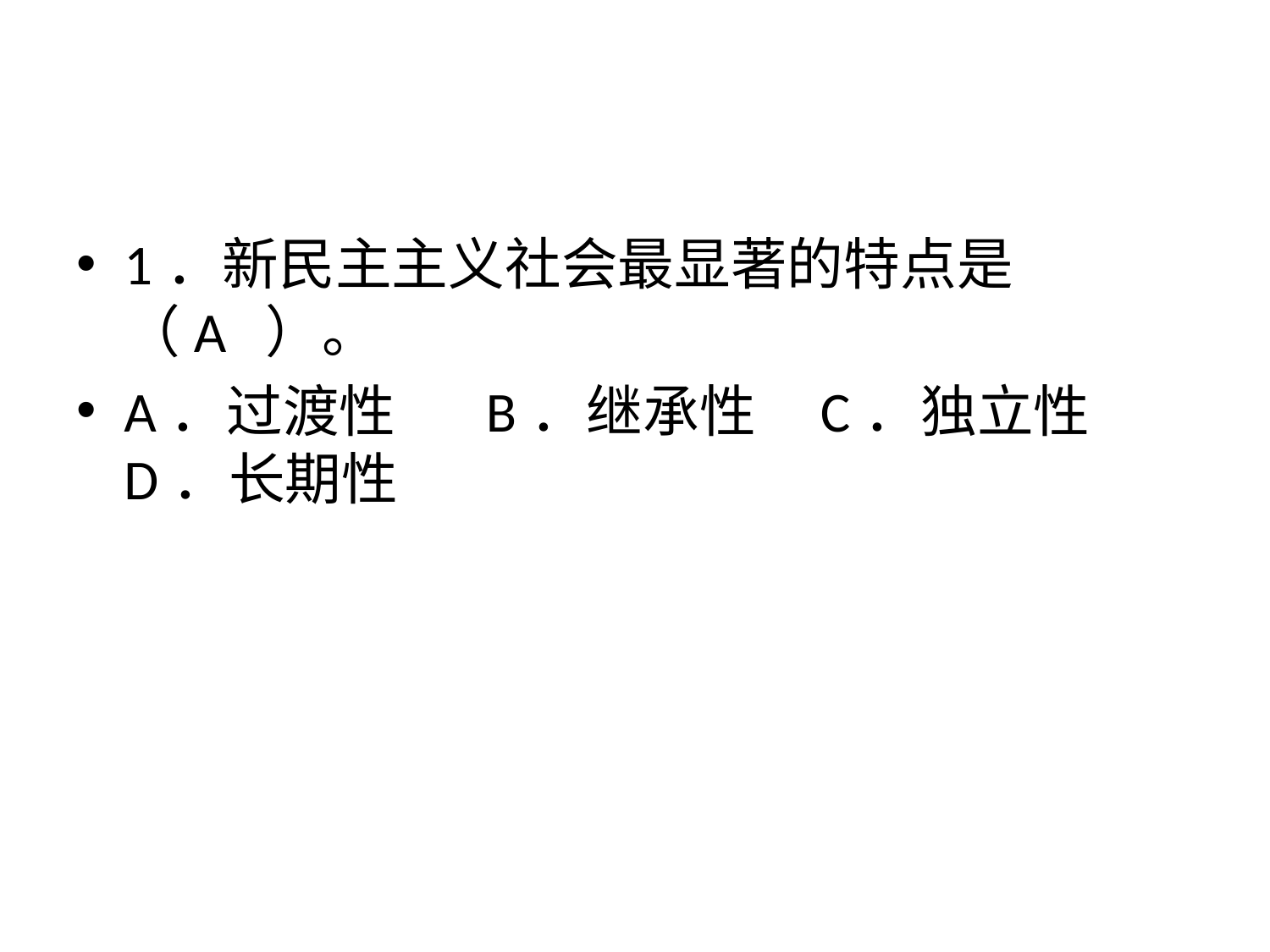

#
1．新民主主义社会最显著的特点是（A  ）。
A．过渡性      B．继承性    C．独立性      D．长期性